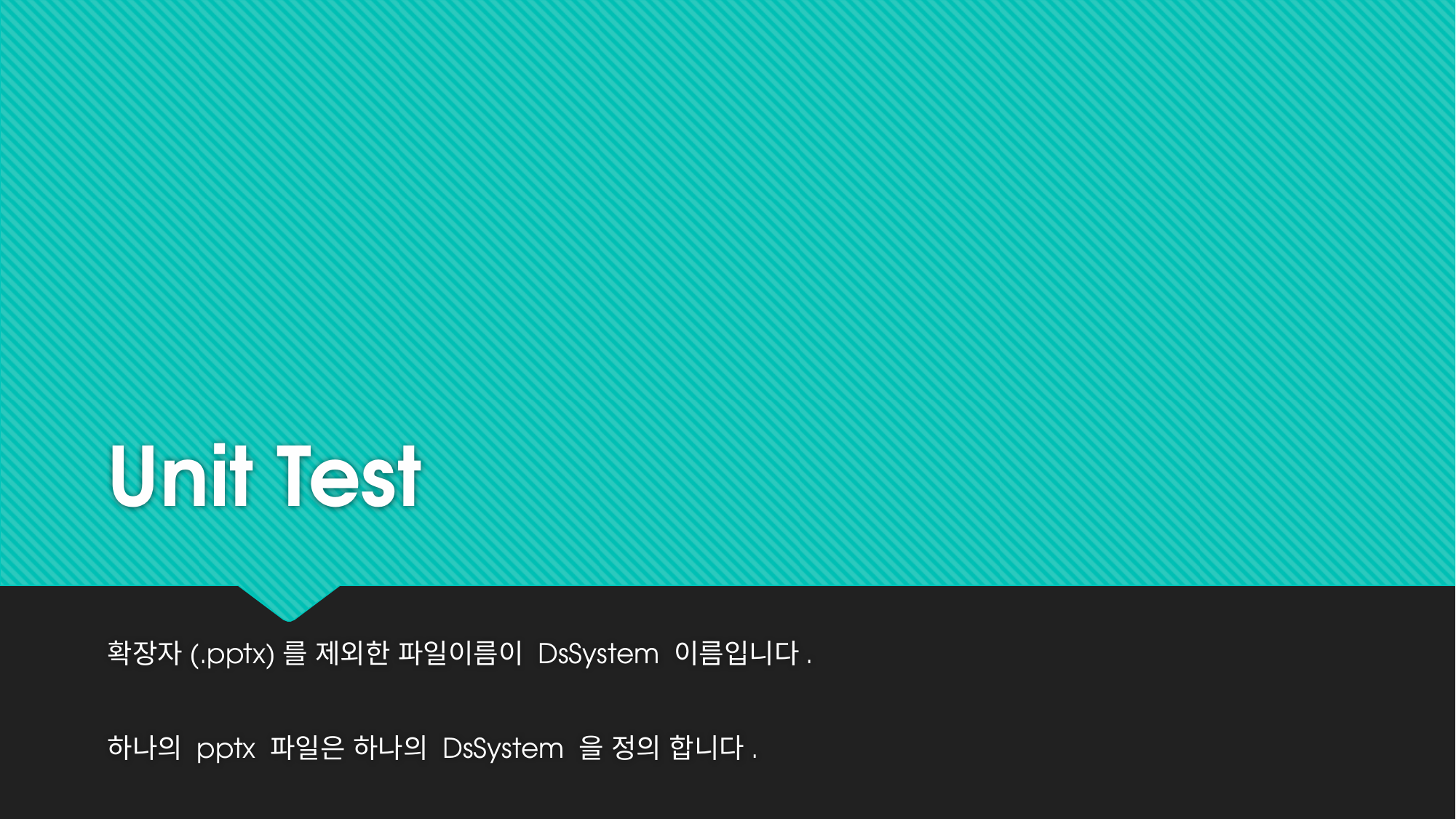

# Unit Test
확장자(.pptx)를 제외한 파일이름이 DsSystem 이름입니다.

하나의 pptx 파일은 하나의 DsSystem 을 정의 합니다.